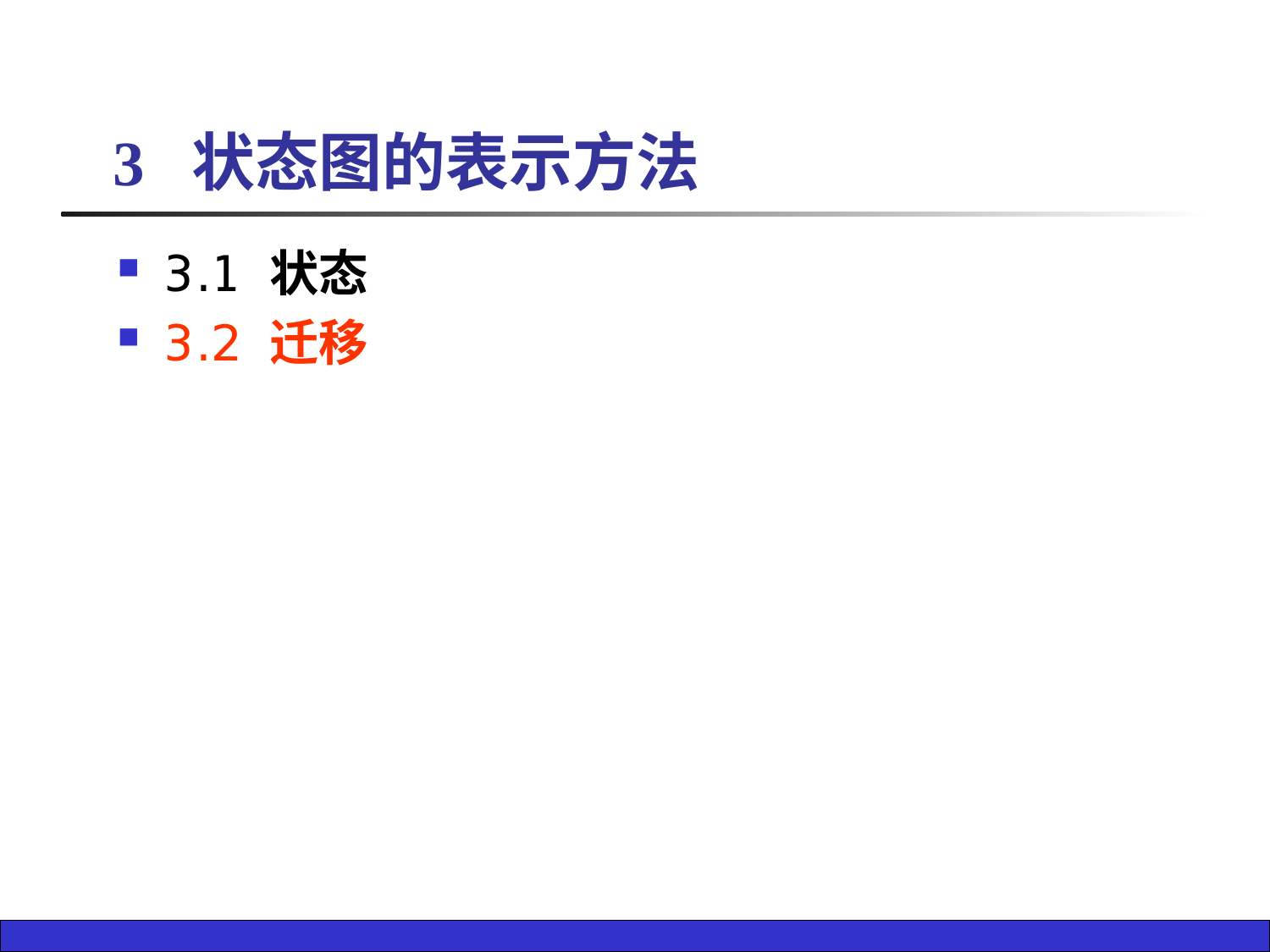

# 3  状态图的表示方法
3.1 状态
3.2 迁移